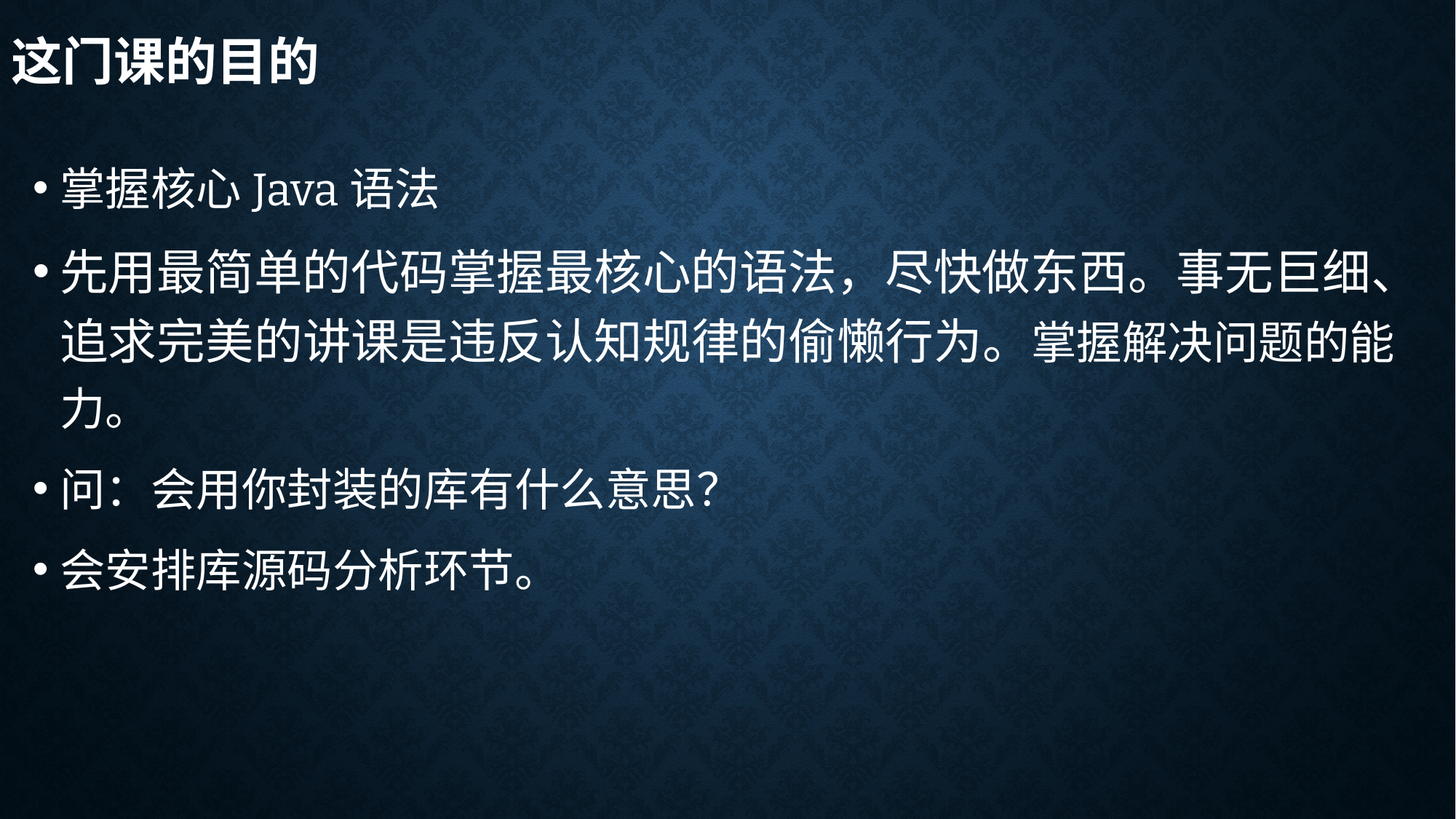

# 这门课的目的
掌握核心Java语法
先用最简单的代码掌握最核心的语法，尽快做东西。事无巨细、追求完美的讲课是违反认知规律的偷懒行为。掌握解决问题的能力。
问：会用你封装的库有什么意思？
会安排库源码分析环节。